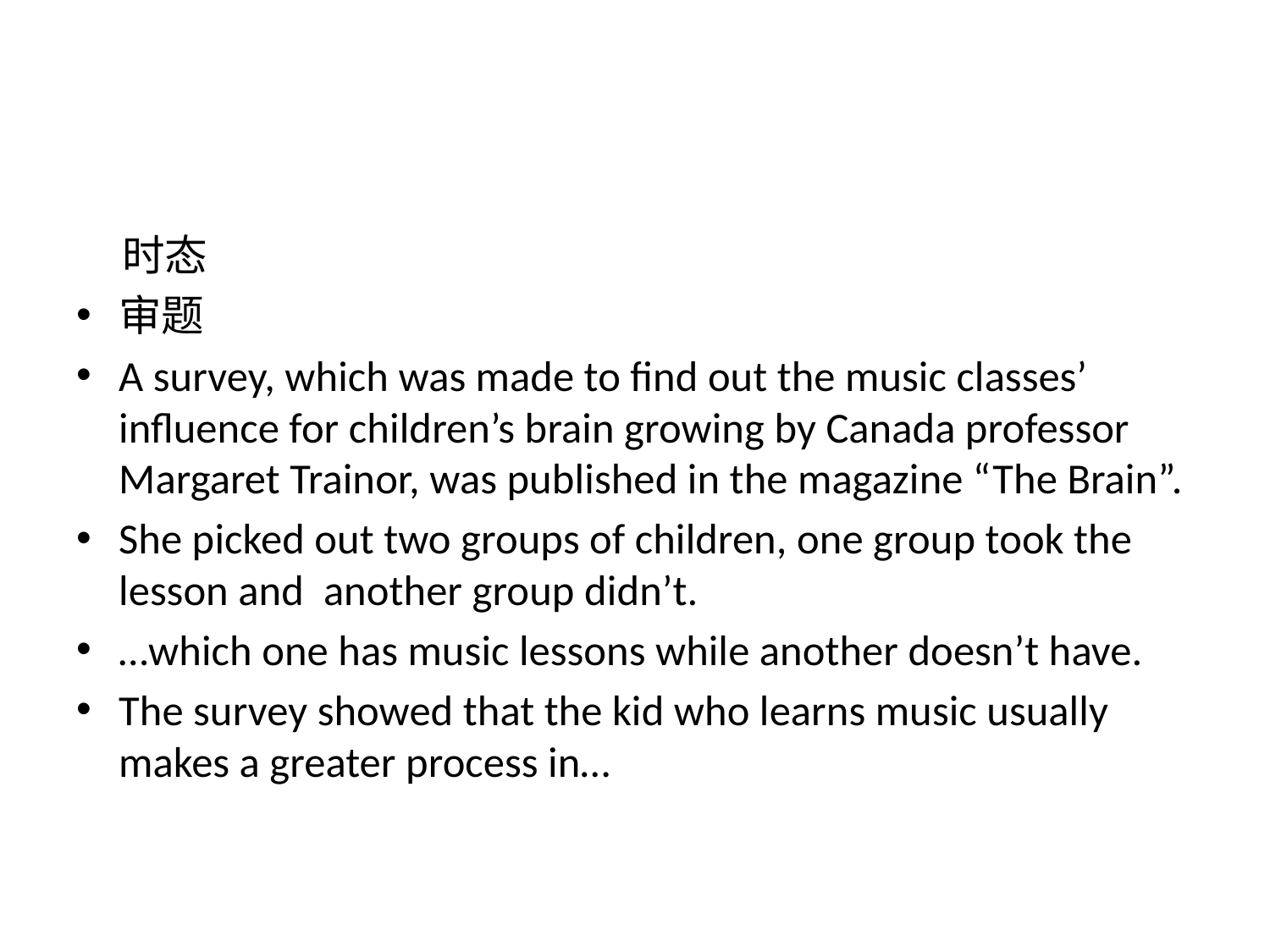

#
    时态
审题
A survey, which was made to find out the music classes’ influence for children’s brain growing by Canada professor Margaret Trainor, was published in the magazine “The Brain”.
She picked out two groups of children, one group took the lesson and  another group didn’t.
…which one has music lessons while another doesn’t have.
The survey showed that the kid who learns music usually makes a greater process in…